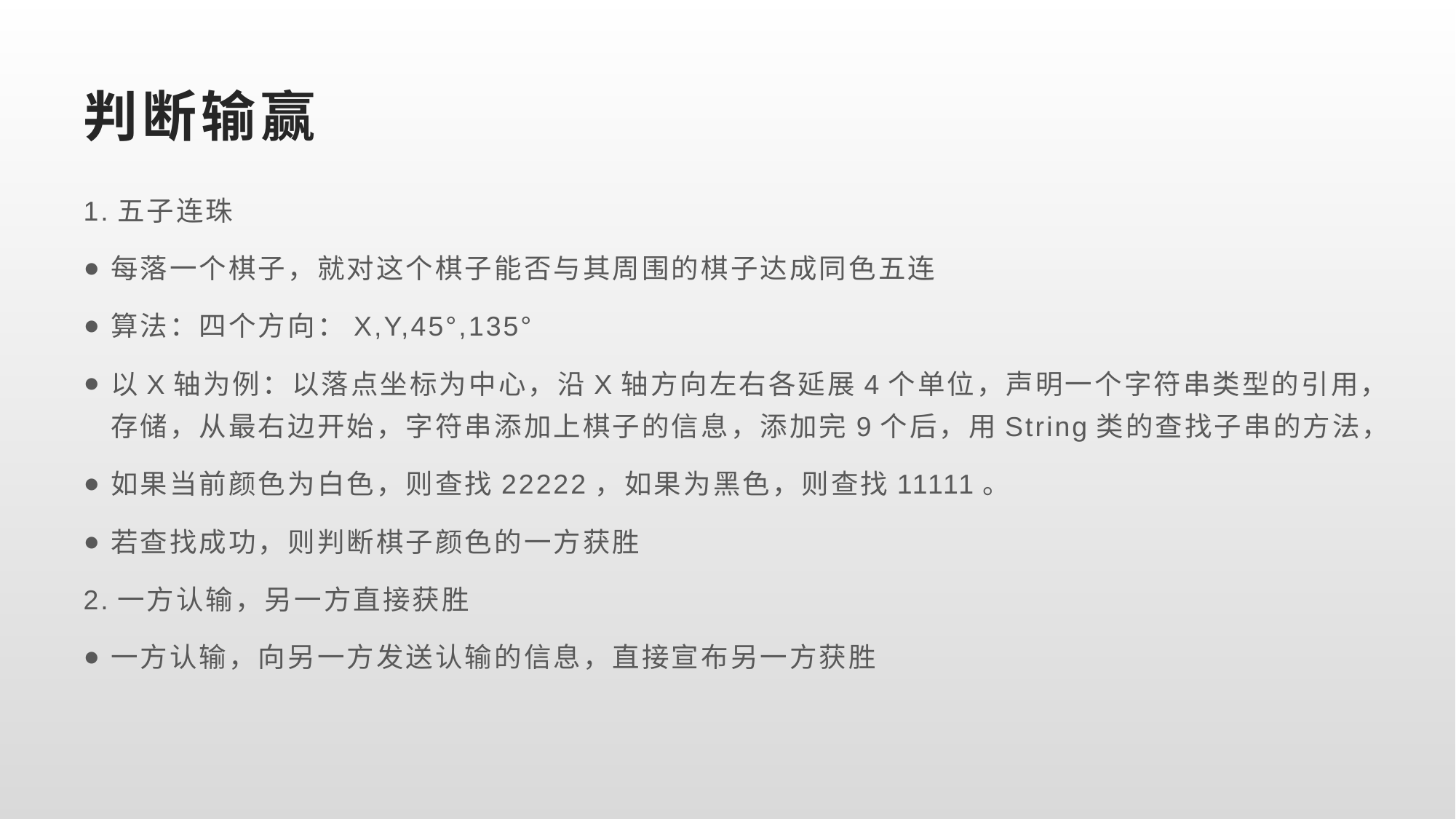

# 判断输赢
1.五子连珠
每落一个棋子，就对这个棋子能否与其周围的棋子达成同色五连
算法：四个方向：X,Y,45°,135°
以X轴为例：以落点坐标为中心，沿X轴方向左右各延展4个单位，声明一个字符串类型的引用，存储，从最右边开始，字符串添加上棋子的信息，添加完9个后，用String类的查找子串的方法，
如果当前颜色为白色，则查找22222，如果为黑色，则查找11111。
若查找成功，则判断棋子颜色的一方获胜
2.一方认输，另一方直接获胜
一方认输，向另一方发送认输的信息，直接宣布另一方获胜